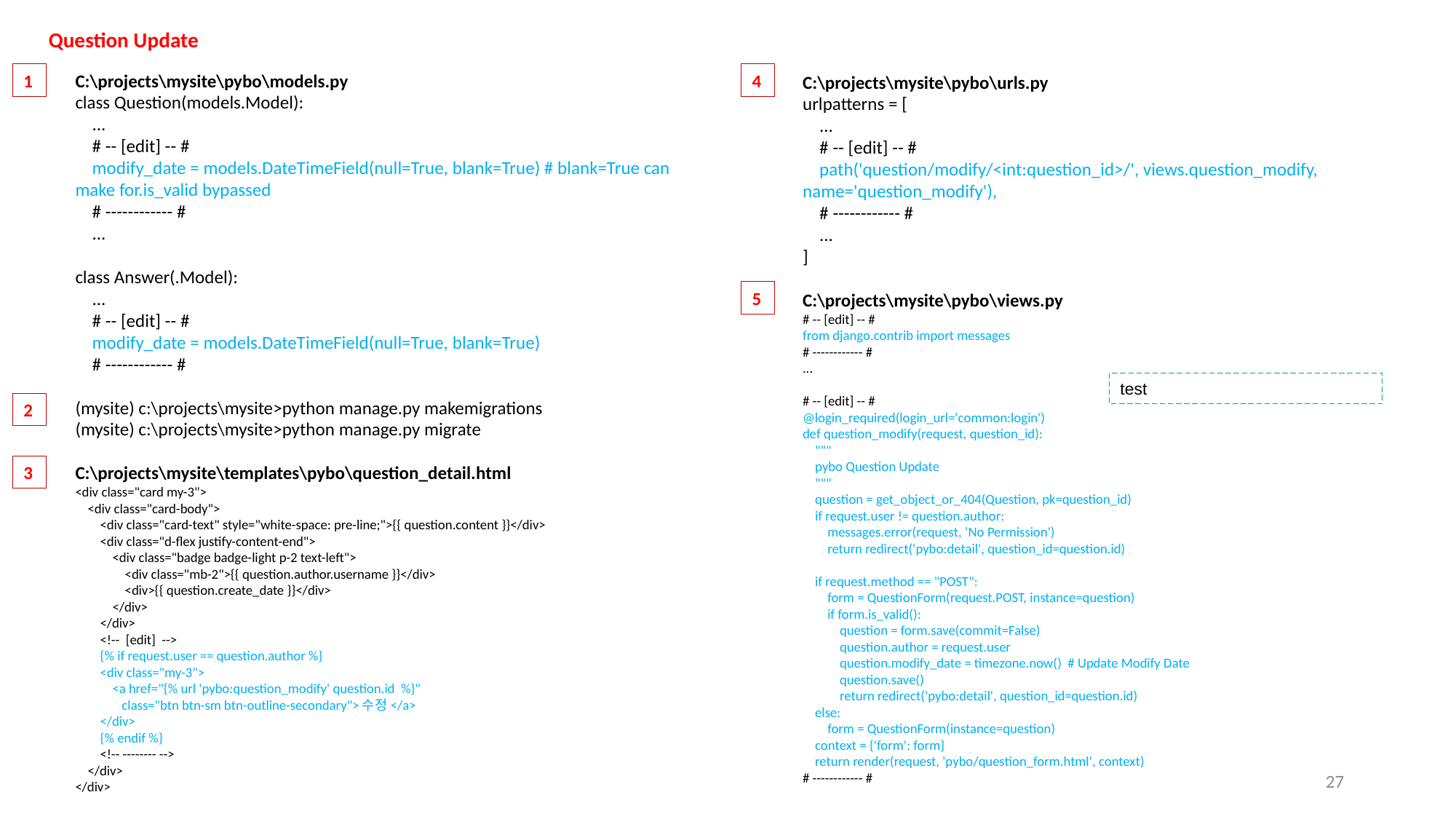

Question Update

1
C:\projects\mysite\pybo\models.py
class Question(models.Model):
    ...
    # -- [edit] -- #
    modify_date = models.DateTimeField(null=True, blank=True) # blank=True can make for.is_valid bypassed
    # ------------ #
    ...

class Answer(.Model):
    ...
    # -- [edit] -- #
    modify_date = models.DateTimeField(null=True, blank=True)
    # ------------ #

(mysite) c:\projects\mysite>python manage.py makemigrations
(mysite) c:\projects\mysite>python manage.py migrate

C:\projects\mysite\templates\pybo\question_detail.html
<div class="card my-3">
    <div class="card-body">
        <div class="card-text" style="white-space: pre-line;">{{ question.content }}</div>
        <div class="d-flex justify-content-end">
            <div class="badge badge-light p-2 text-left">
                <div class="mb-2">{{ question.author.username }}</div>
                <div>{{ question.create_date }}</div>
            </div>
        </div>
        <!--  [edit]  -->
        {% if request.user == question.author %}
        <div class="my-3">
            <a href="{% url 'pybo:question_modify' question.id  %}"
               class="btn btn-sm btn-outline-secondary">수정</a>
        </div>
        {% endif %}
        <!-- -------- -->
    </div>
</div>
4

C:\projects\mysite\pybo\urls.py
urlpatterns = [
    ...
    # -- [edit] -- #
    path('question/modify/<int:question_id>/', views.question_modify, name='question_modify'),
    # ------------ #
    ...
]

C:\projects\mysite\pybo\views.py
# -- [edit] -- #
from django.contrib import messages
# ------------ #
...

# -- [edit] -- #
@login_required(login_url='common:login')
def question_modify(request, question_id):
    """
    pybo Question Update
    """
    question = get_object_or_404(Question, pk=question_id)
    if request.user != question.author:
        messages.error(request, ‘No Permission')
        return redirect('pybo:detail', question_id=question.id)

    if request.method == "POST":
        form = QuestionForm(request.POST, instance=question)
        if form.is_valid():
            question = form.save(commit=False)
            question.author = request.user
            question.modify_date = timezone.now()  # Update Modify Date
            question.save()
            return redirect('pybo:detail', question_id=question.id)
    else:
        form = QuestionForm(instance=question)
    context = {'form': form}
    return render(request, 'pybo/question_form.html', context)
# ------------ #

5
test
2
3
27